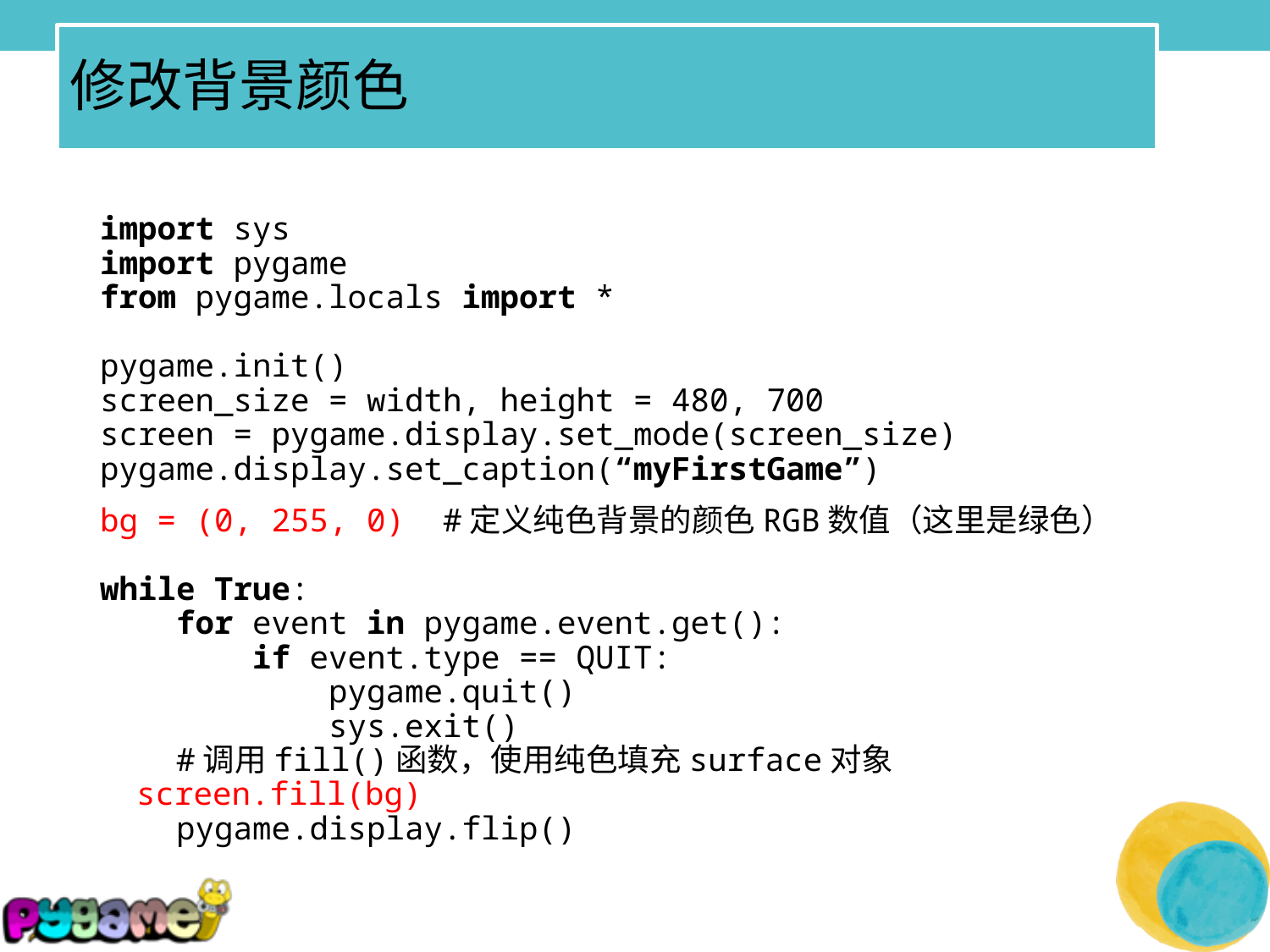

# 修改背景颜色
import sys
import pygame
from pygame.locals import *
pygame.init()
screen_size = width, height = 480, 700
screen = pygame.display.set_mode(screen_size)
pygame.display.set_caption(“myFirstGame”)
bg = (0, 255, 0)  #定义纯色背景的颜色RGB数值（这里是绿色）
while True:
    for event in pygame.event.get():
        if event.type == QUIT:
            pygame.quit()
            sys.exit()
    #调用fill()函数，使用纯色填充surface对象
    screen.fill(bg)
    pygame.display.flip()